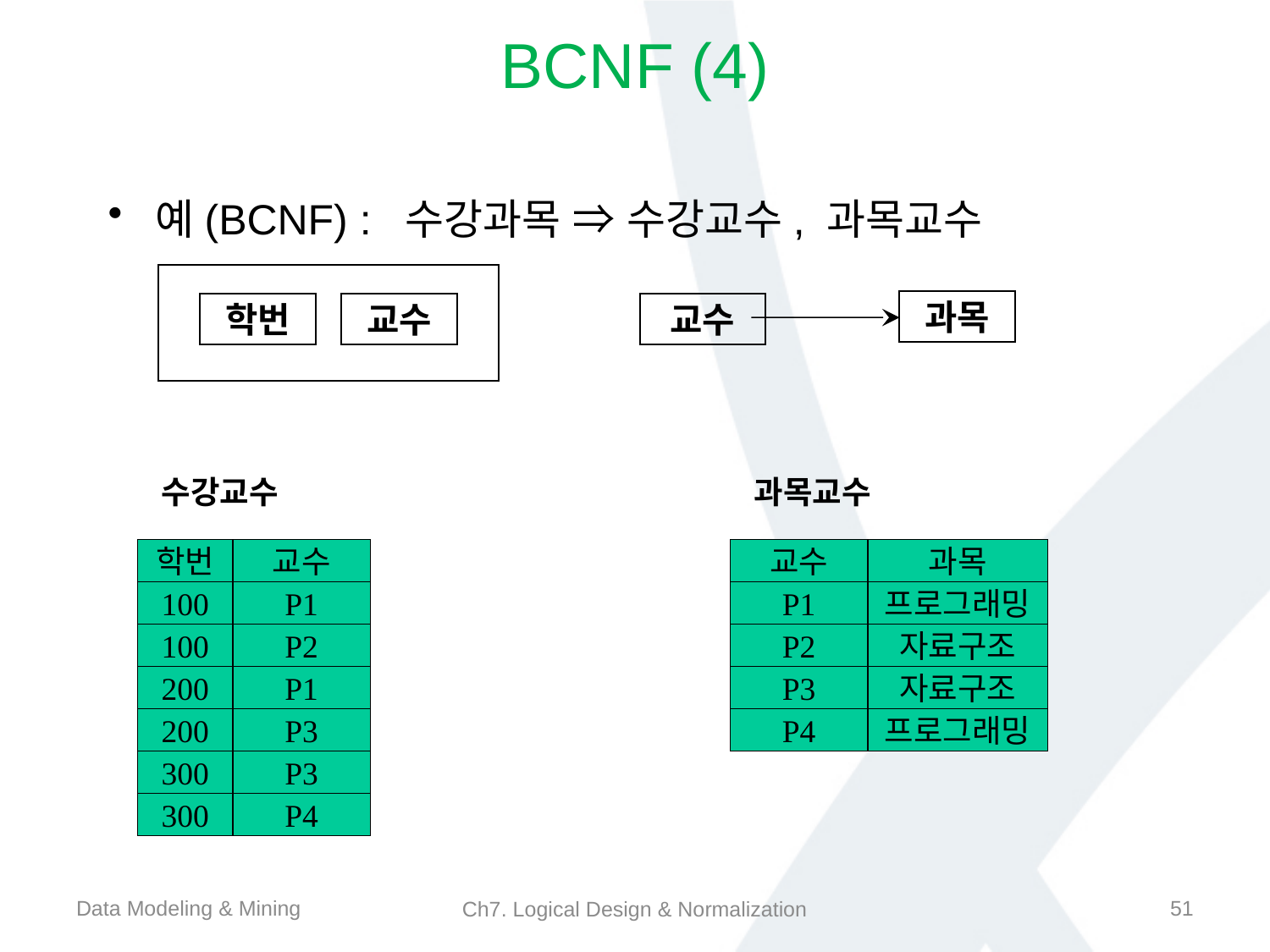

# BCNF (4)
예(BCNF) :  수강과목 ⇒ 수강교수, 과목교수

과목
학번
교수
교수

수강교수
학번
교수
100
P1
100
P2
200
P1
200
P3
300
P3
300
P4
과목교수
교수
과목
P1
프로그래밍
P2
자료구조
P3
자료구조
P4
프로그래밍
Data Modeling & Mining
51
Ch7. Logical Design & Normalization